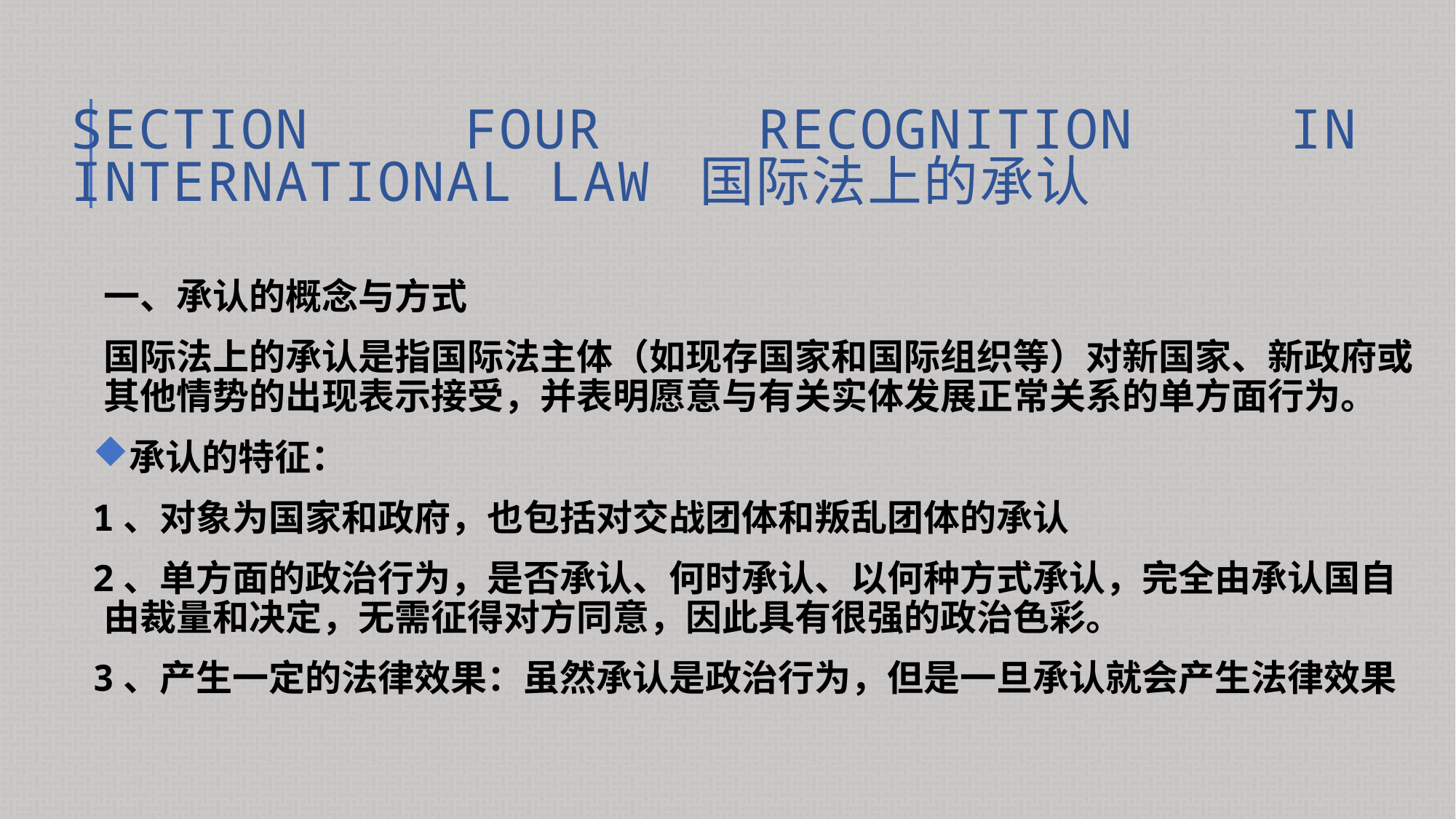

# Section four recognition in international law 国际法上的承认
一、承认的概念与方式
国际法上的承认是指国际法主体（如现存国家和国际组织等）对新国家、新政府或其他情势的出现表示接受，并表明愿意与有关实体发展正常关系的单方面行为。
承认的特征：
1、对象为国家和政府，也包括对交战团体和叛乱团体的承认
2、单方面的政治行为，是否承认、何时承认、以何种方式承认，完全由承认国自由裁量和决定，无需征得对方同意，因此具有很强的政治色彩。
3、产生一定的法律效果：虽然承认是政治行为，但是一旦承认就会产生法律效果